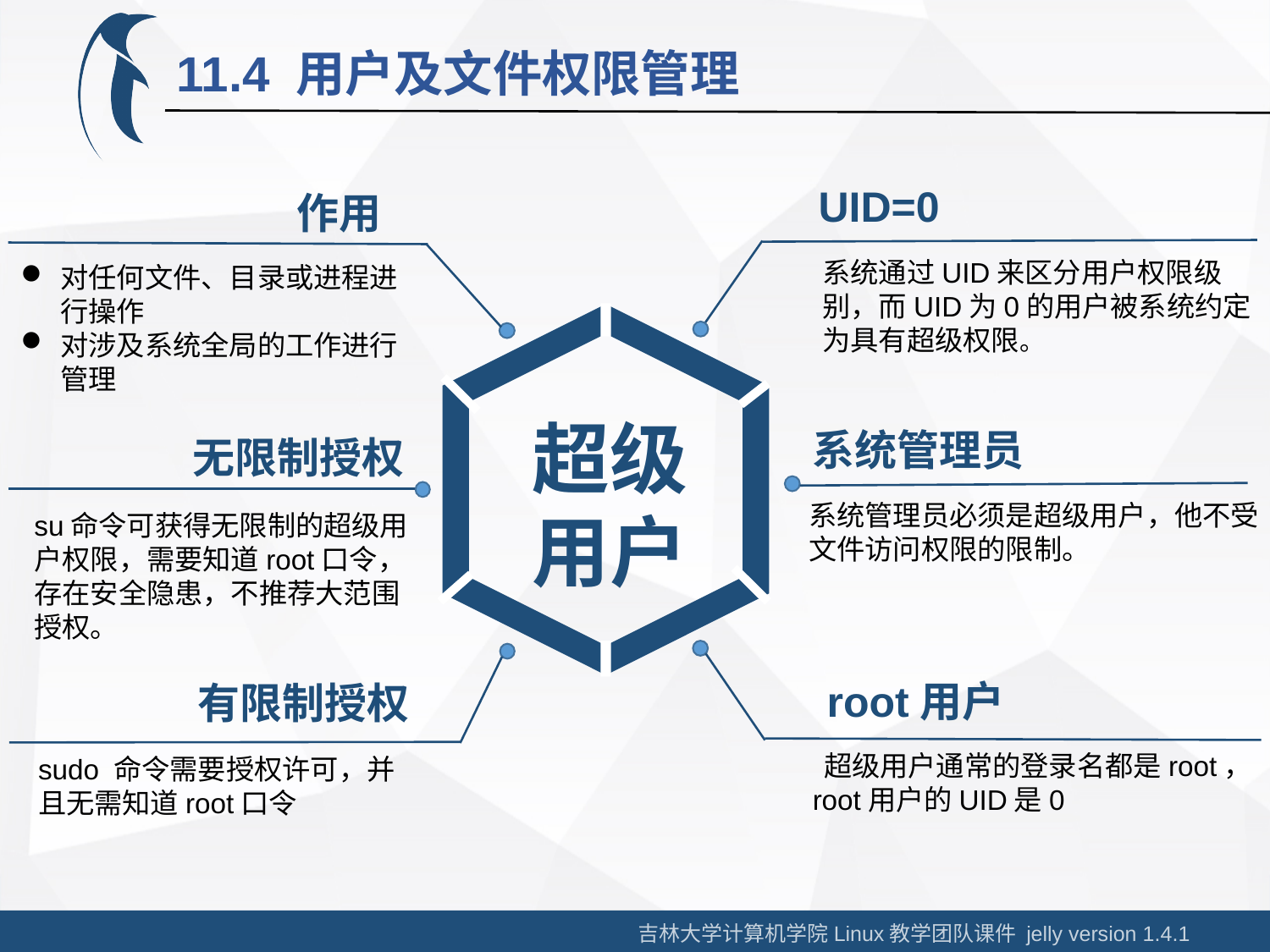

11.4 用户及文件权限管理
UID=0
作用

系统通过UID来区分用户权限级别，而UID为0的用户被系统约定为具有超级权限。
对任何文件、目录或进程进行操作
对涉及系统全局的工作进行管理

超级用户

系统管理员
无限制授权

系统管理员必须是超级用户，他不受文件访问权限的限制。
su命令可获得无限制的超级用户权限，需要知道root口令，存在安全隐患，不推荐大范围授权。

root用户
有限制授权
 超级用户通常的登录名都是root，root用户的UID是0
sudo 命令需要授权许可，并且无需知道root口令